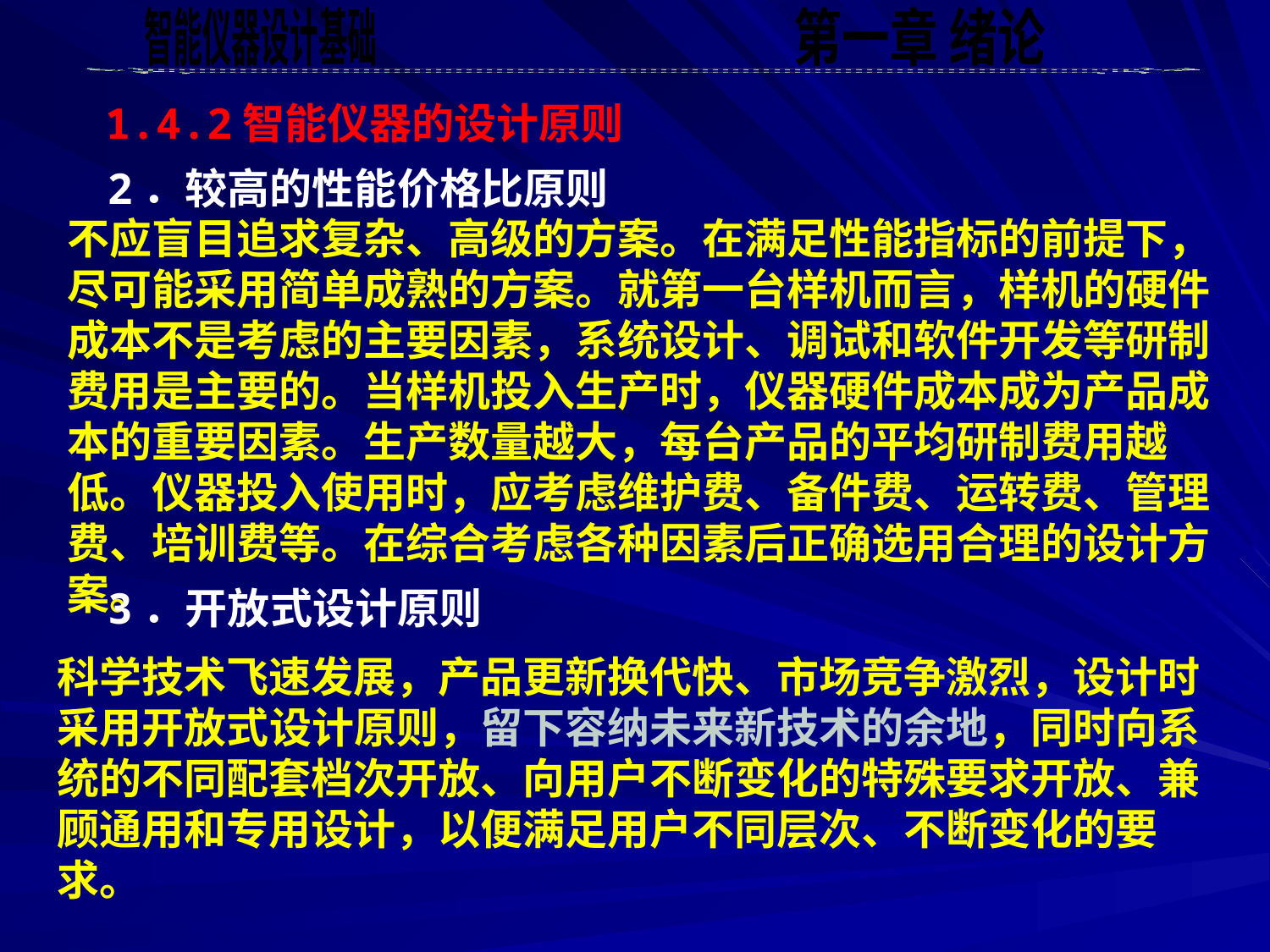

1.4.2智能仪器的设计原则
2．较高的性能价格比原则
不应盲目追求复杂、高级的方案。在满足性能指标的前提下，尽可能采用简单成熟的方案。就第一台样机而言，样机的硬件成本不是考虑的主要因素，系统设计、调试和软件开发等研制费用是主要的。当样机投入生产时，仪器硬件成本成为产品成本的重要因素。生产数量越大，每台产品的平均研制费用越低。仪器投入使用时，应考虑维护费、备件费、运转费、管理费、培训费等。在综合考虑各种因素后正确选用合理的设计方案。
3．开放式设计原则
科学技术飞速发展，产品更新换代快、市场竞争激烈，设计时采用开放式设计原则，留下容纳未来新技术的余地，同时向系统的不同配套档次开放、向用户不断变化的特殊要求开放、兼顾通用和专用设计，以便满足用户不同层次、不断变化的要求。